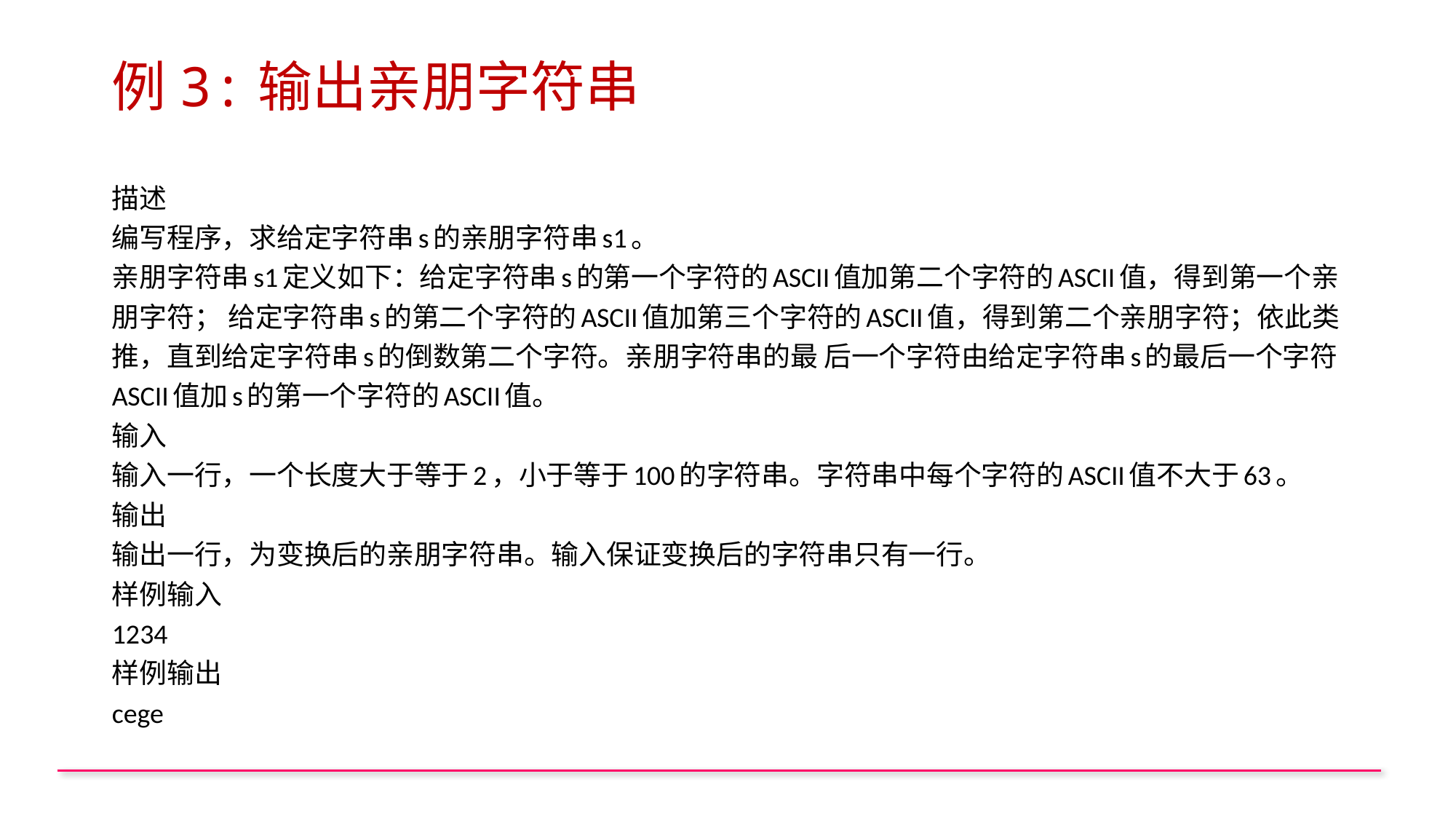

# 例3:输出亲朋字符串
描述
编写程序，求给定字符串s的亲朋字符串s1。
亲朋字符串s1定义如下：给定字符串s的第一个字符的ASCII值加第二个字符的ASCII值，得到第一个亲朋字符； 给定字符串s的第二个字符的ASCII值加第三个字符的ASCII值，得到第二个亲朋字符；依此类推，直到给定字符串s的倒数第二个字符。亲朋字符串的最 后一个字符由给定字符串s的最后一个字符ASCII值加s的第一个字符的ASCII值。
输入
输入一行，一个长度大于等于2，小于等于100的字符串。字符串中每个字符的ASCII值不大于63。
输出
输出一行，为变换后的亲朋字符串。输入保证变换后的字符串只有一行。
样例输入
1234
样例输出
cege